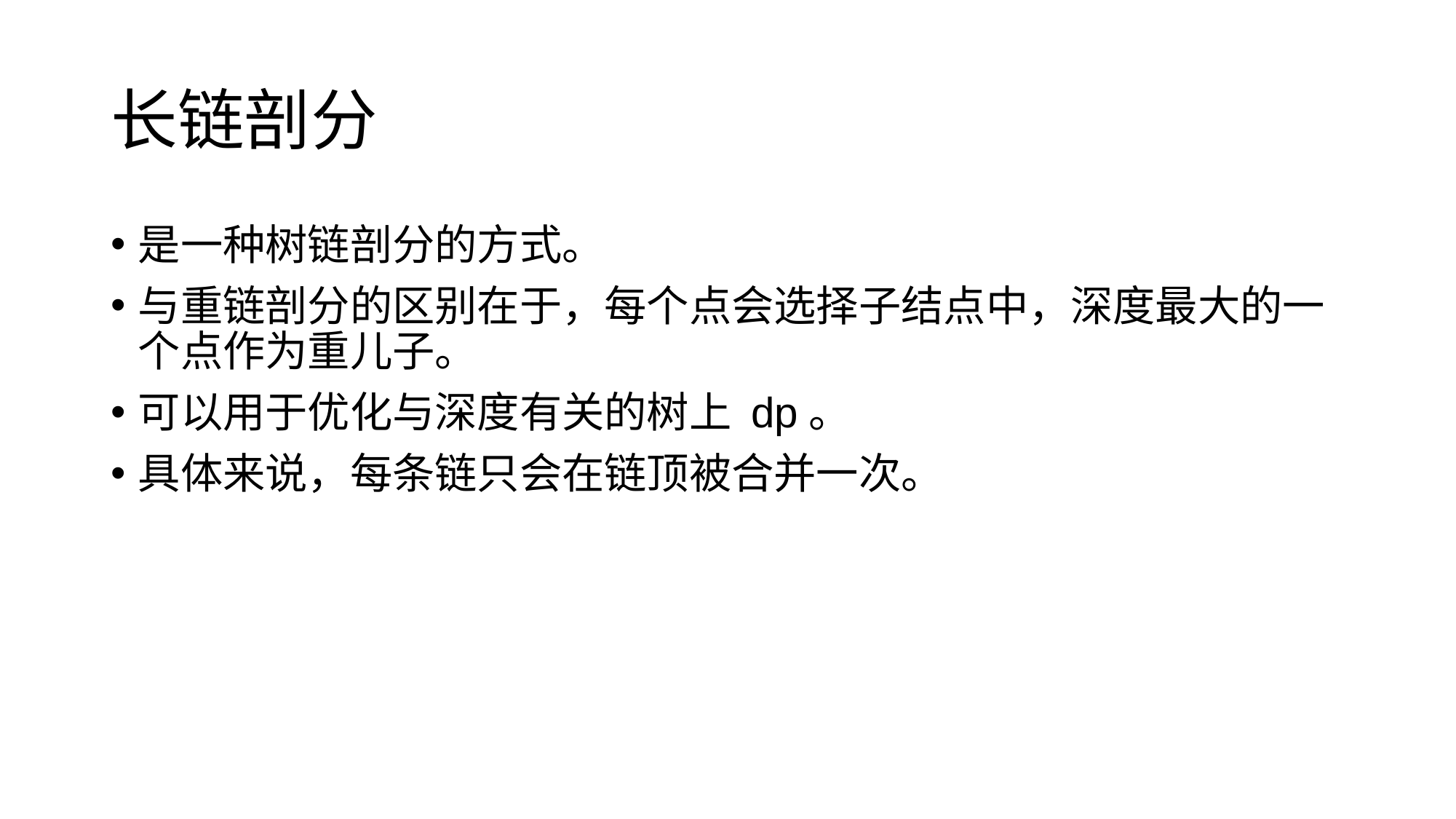

# 长链剖分
是一种树链剖分的方式。
与重链剖分的区别在于，每个点会选择子结点中，深度最大的一个点作为重儿子。
可以用于优化与深度有关的树上 dp。
具体来说，每条链只会在链顶被合并一次。